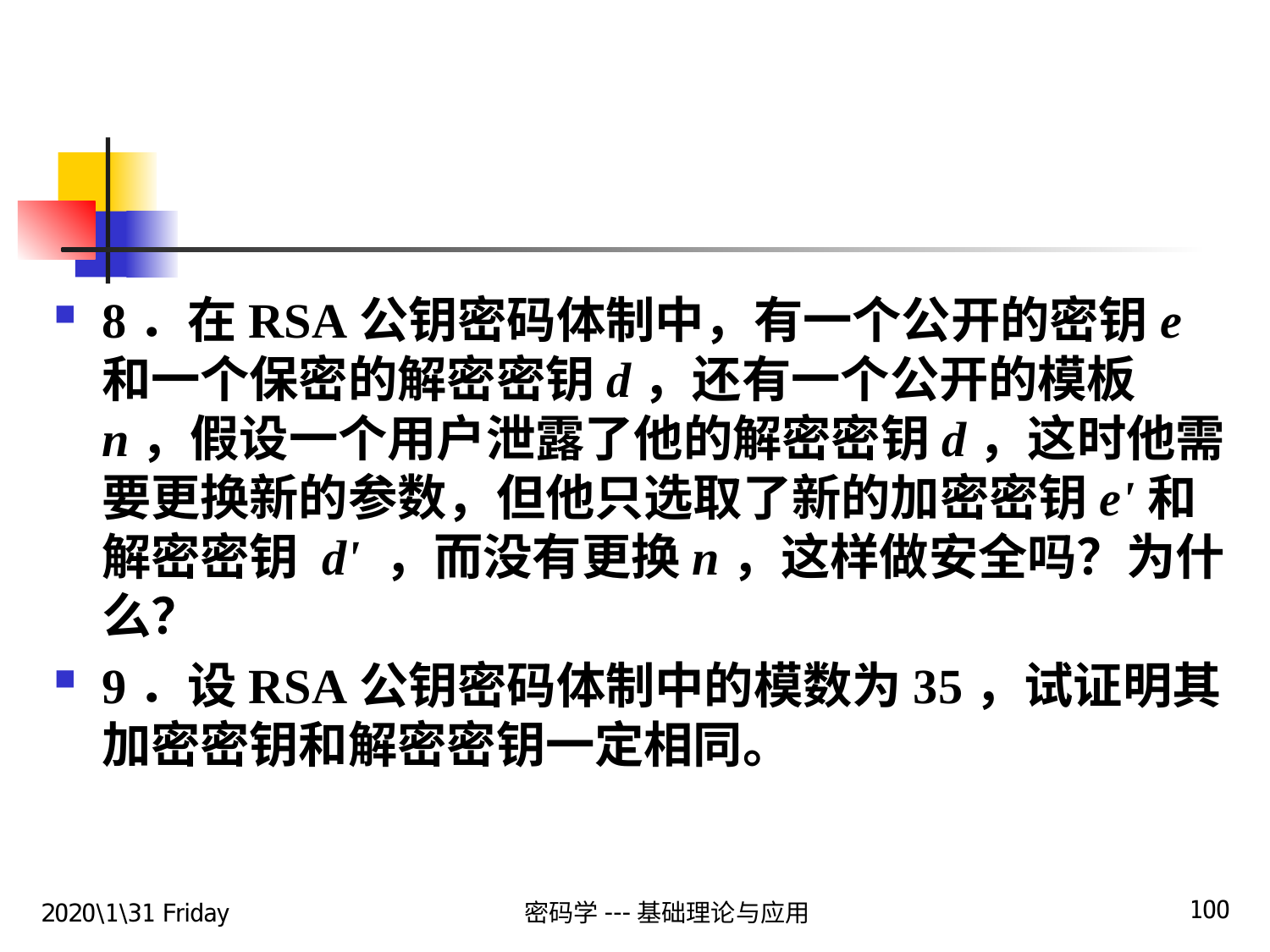

8．在RSA公钥密码体制中，有一个公开的密钥e和一个保密的解密密钥d，还有一个公开的模板n，假设一个用户泄露了他的解密密钥d，这时他需要更换新的参数，但他只选取了新的加密密钥e'和解密密钥 d' ，而没有更换n，这样做安全吗？为什么？
9．设RSA公钥密码体制中的模数为35，试证明其加密密钥和解密密钥一定相同。

100
2020\1\31 Friday
密码学---基础理论与应用